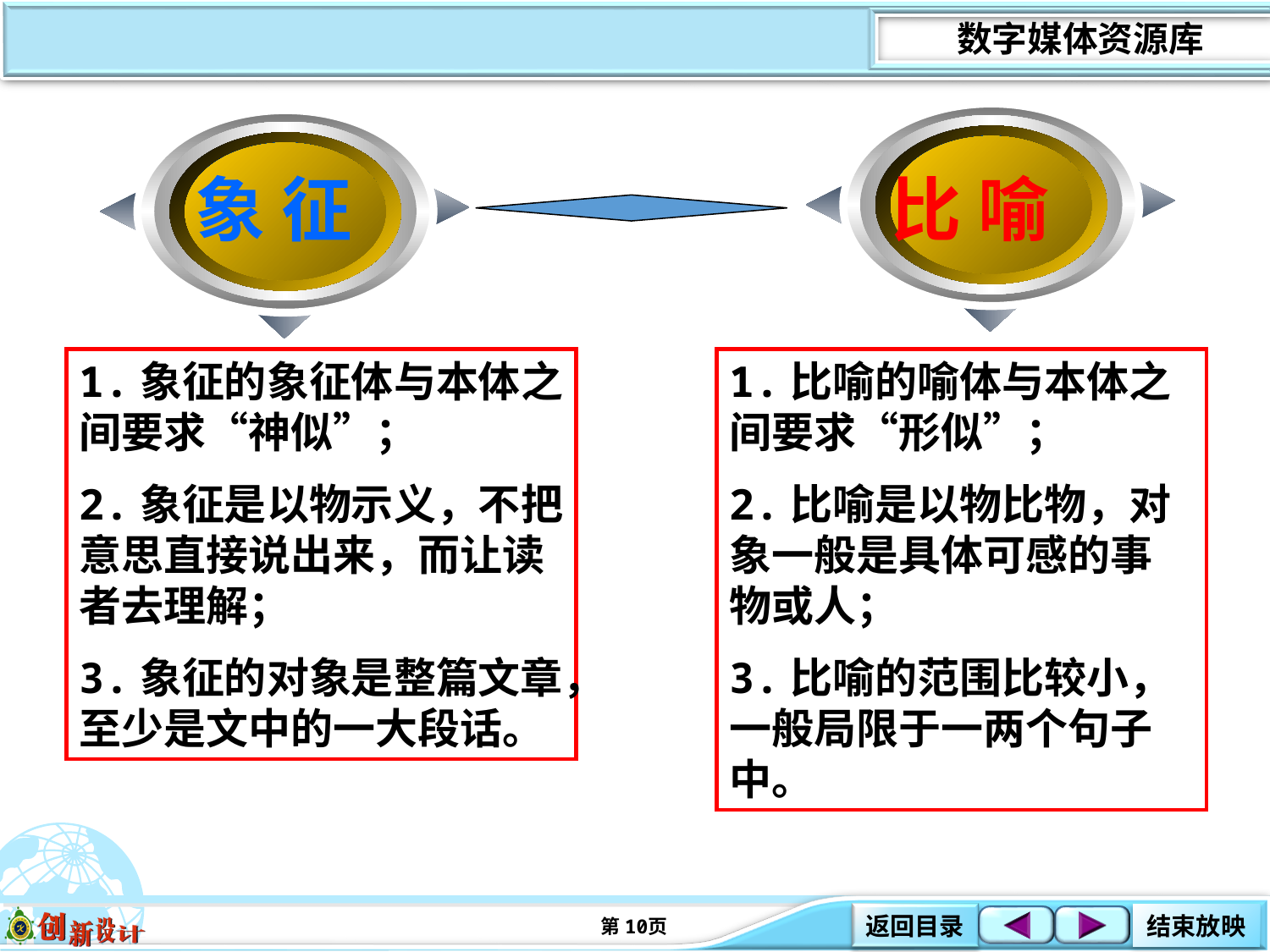

比 喻
象 征

1.象征的象征体与本体之间要求“神似”；
2.象征是以物示义，不把意思直接说出来，而让读者去理解；
3.象征的对象是整篇文章，至少是文中的一大段话。
1.比喻的喻体与本体之间要求“形似”；
2.比喻是以物比物，对象一般是具体可感的事物或人；
3.比喻的范围比较小，一般局限于一两个句子中。